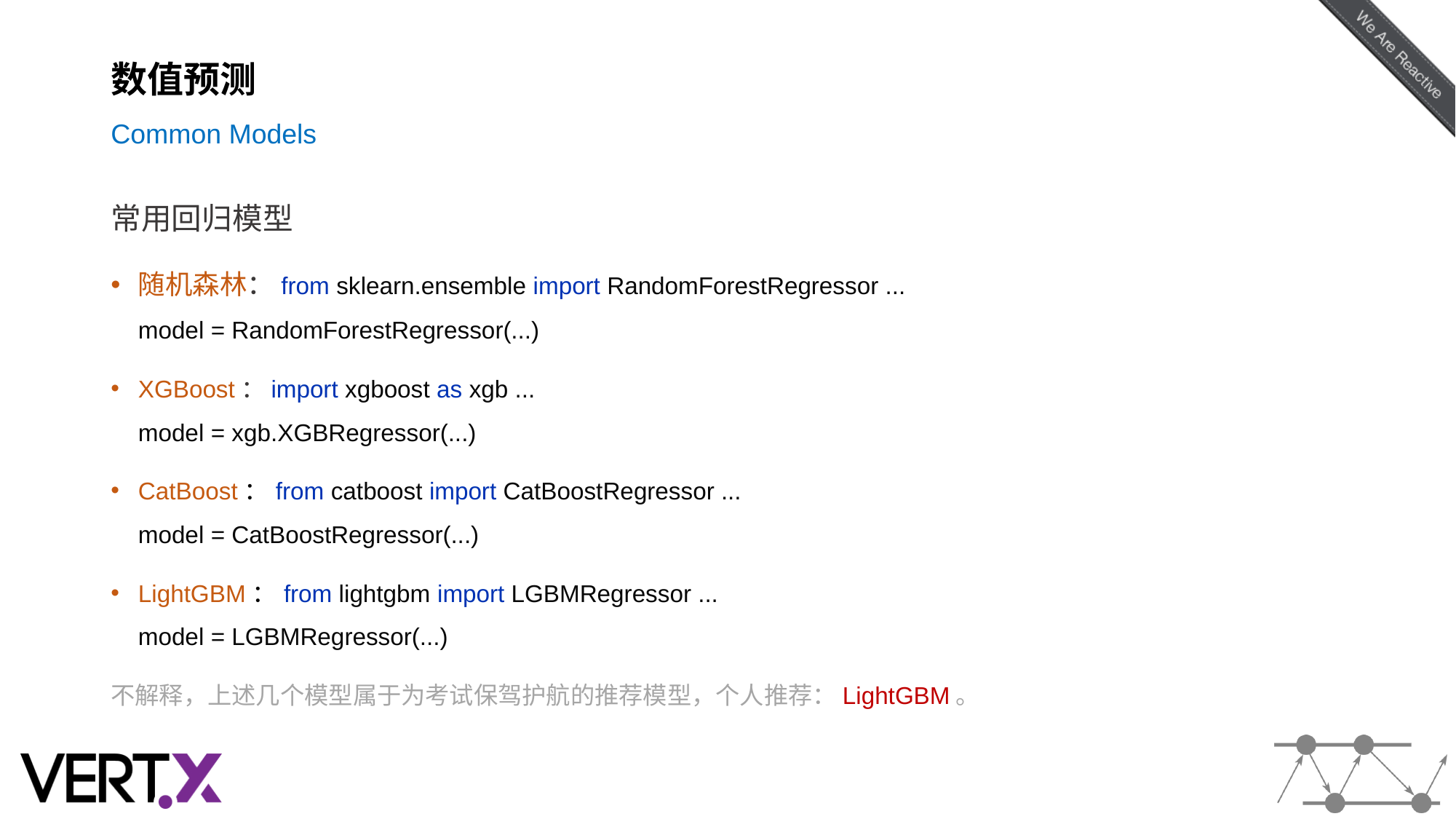

# 数值预测 Common Models
常用回归模型
随机森林：from sklearn.ensemble import RandomForestRegressor ...
model = RandomForestRegressor(...)
XGBoost：import xgboost as xgb ...
model = xgb.XGBRegressor(...)
CatBoost： from catboost import CatBoostRegressor ...
model = CatBoostRegressor(...)
LightGBM： from lightgbm import LGBMRegressor ...
model = LGBMRegressor(...)
不解释，上述几个模型属于为考试保驾护航的推荐模型，个人推荐：LightGBM。